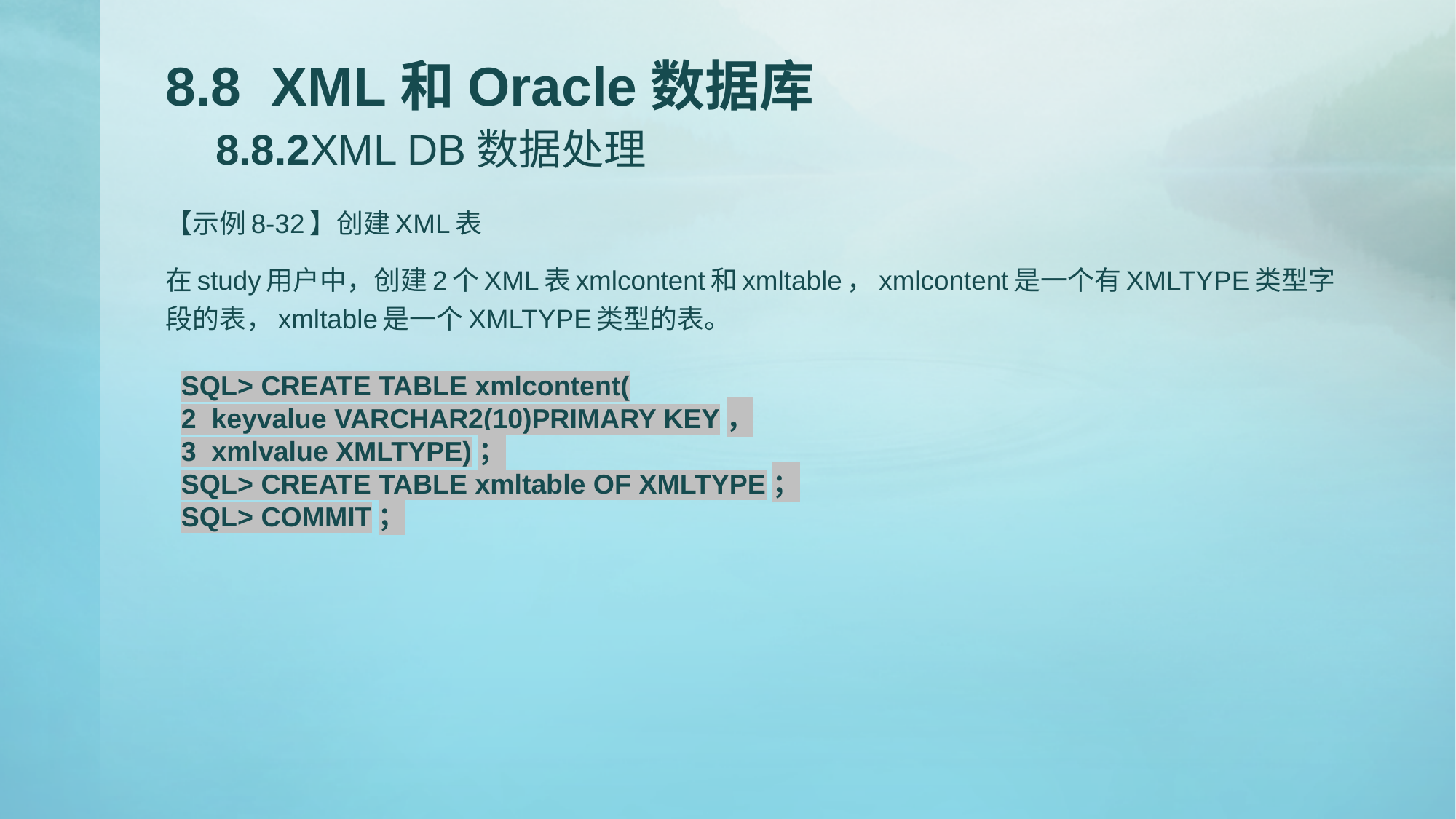

# 8.8  XML和Oracle数据库 8.8.2XML DB数据处理
【示例8-32】创建XML表
在study用户中，创建2个XML表xmlcontent和xmltable，xmlcontent是一个有XMLTYPE类型字段的表，xmltable是一个XMLTYPE类型的表。
SQL> CREATE TABLE xmlcontent(
2  keyvalue VARCHAR2(10)PRIMARY KEY，
3  xmlvalue XMLTYPE)；
SQL> CREATE TABLE xmltable OF XMLTYPE；
SQL> COMMIT；